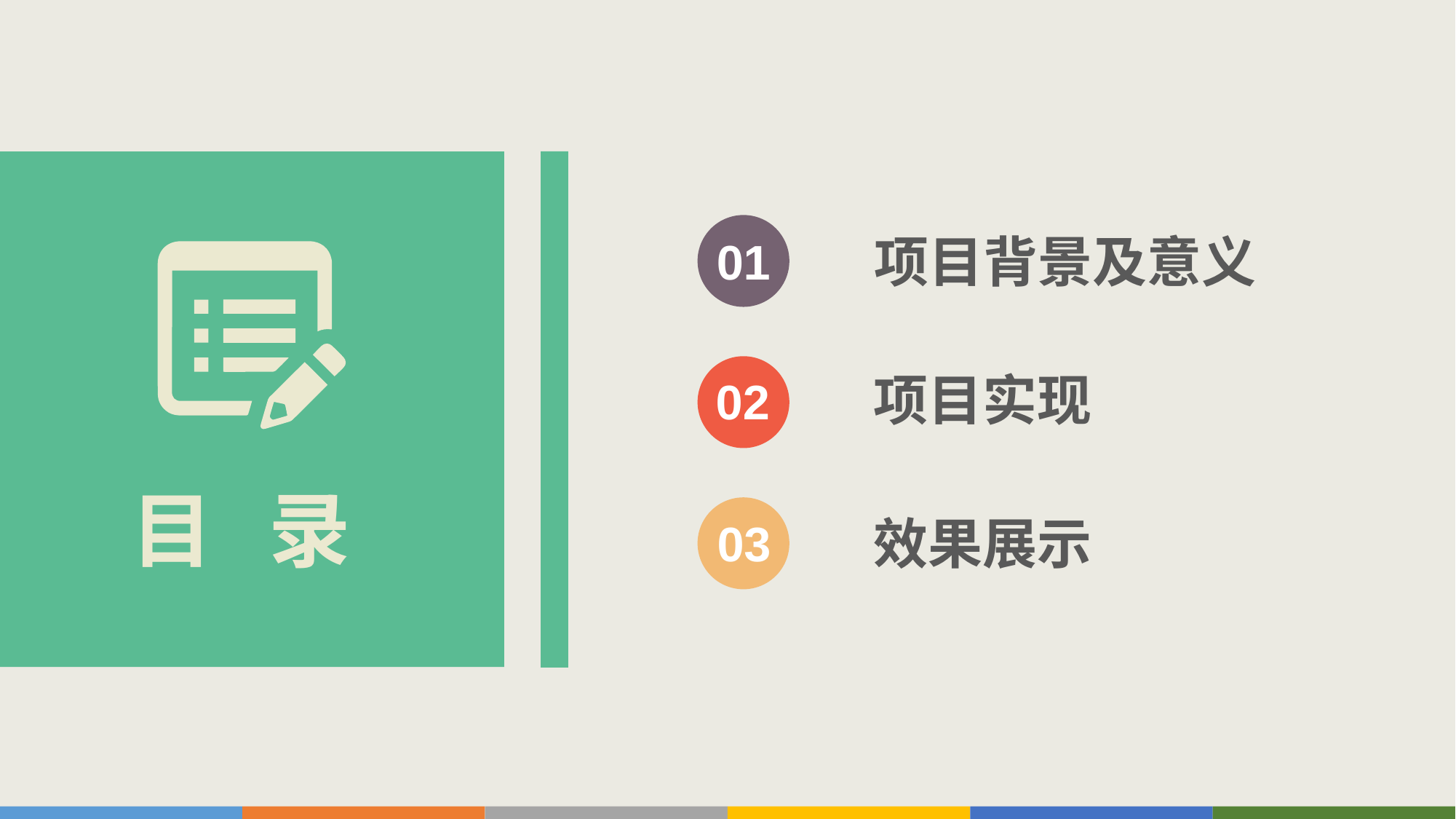

01
项目背景及意义

02
项目实现
目   录

03
效果展示